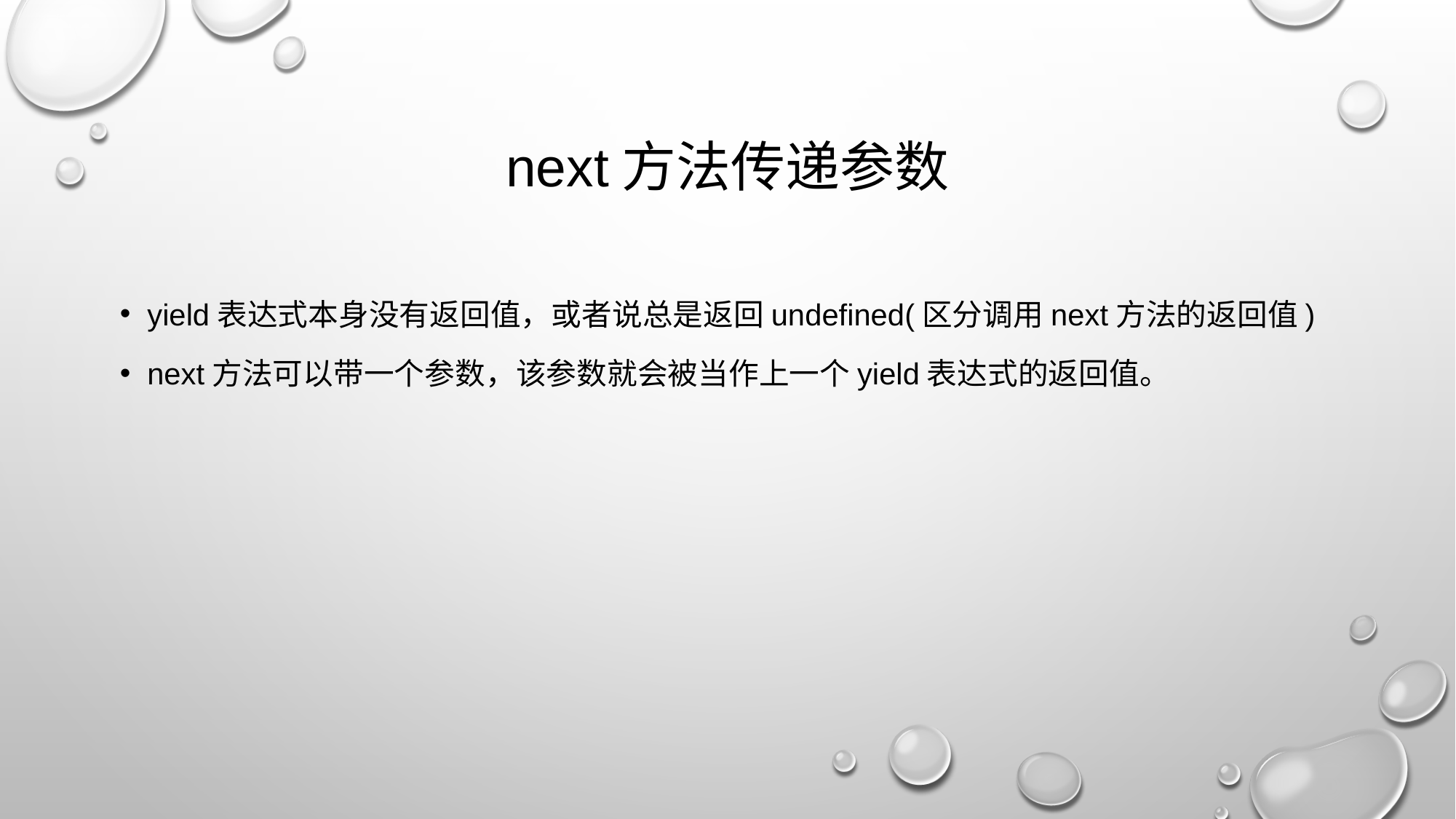

# next方法传递参数
yield表达式本身没有返回值，或者说总是返回undefined(区分调用next方法的返回值)
next方法可以带一个参数，该参数就会被当作上一个yield表达式的返回值。